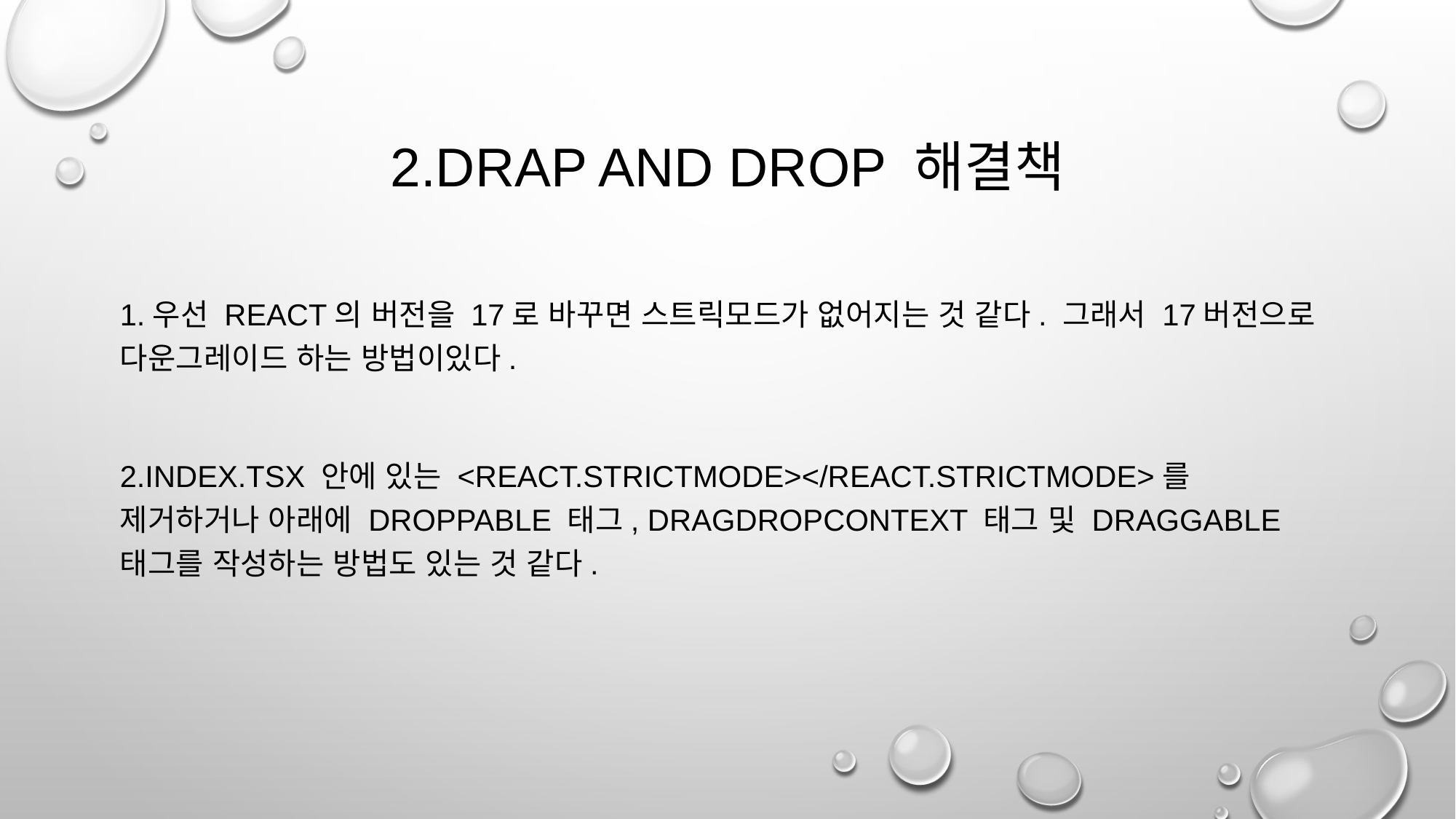

# 2.drap and drop 해결책
1.우선 React의 버전을 17로 바꾸면 스트릭모드가 없어지는 것 같다. 그래서 17버전으로 다운그레이드 하는 방법이있다.

2.index.tsx 안에 있는 <React.StrictMode></React.StrictMode>를 제거하거나 아래에 Droppable 태그, DragDropContext 태그 및 Draggable 태그를 작성하는 방법도 있는 것 같다.